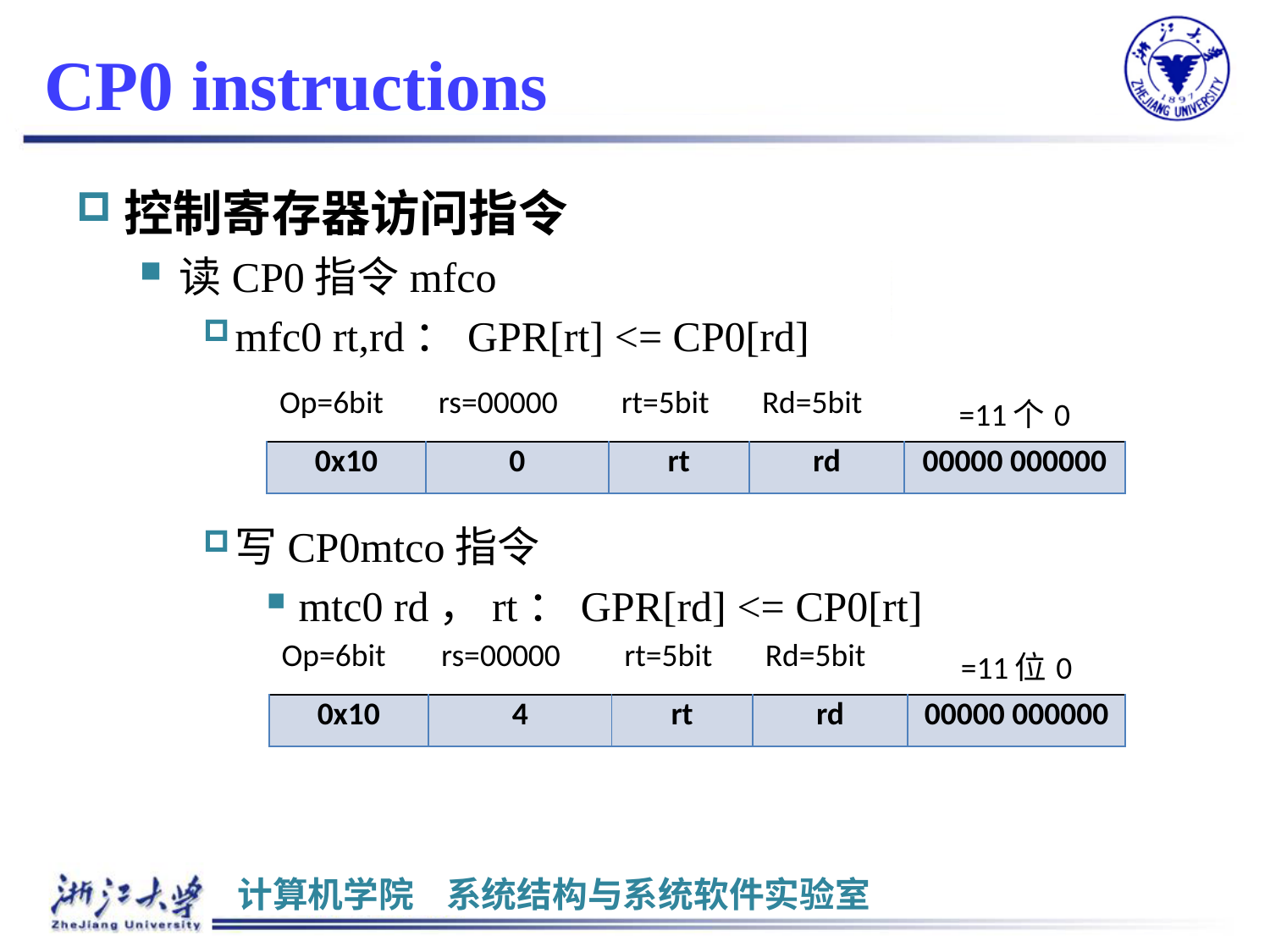

# CP0 instructions
控制寄存器访问指令
读CP0指令mfco
mfc0 rt,rd：GPR[rt] <= CP0[rd]

写CP0mtco指令
mtc0 rd，rt：GPR[rd] <= CP0[rt]

| Op=6bit | rs=00000 | rt=5bit | Rd=5bit | =11个0 |
| --- | --- | --- | --- | --- |
| 0x10 | 0 | rt | rd | 00000 000000 |
| Op=6bit | rs=00000 | rt=5bit | Rd=5bit | =11位0 |
| --- | --- | --- | --- | --- |
| 0x10 | 4 | rt | rd | 00000 000000 |